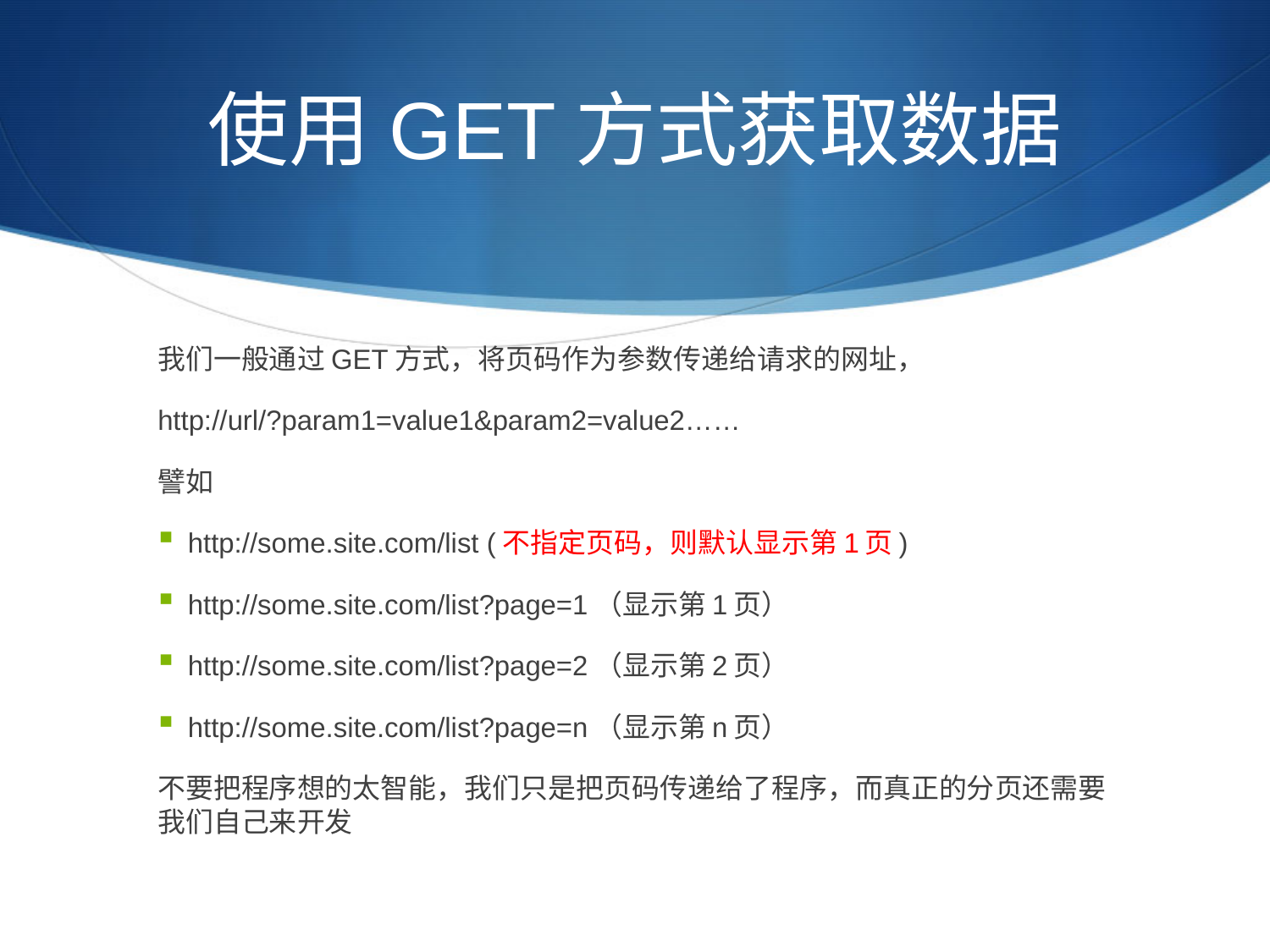

# 使用GET方式获取数据
我们一般通过GET方式，将页码作为参数传递给请求的网址，
http://url/?param1=value1&param2=value2……
譬如
http://some.site.com/list (不指定页码，则默认显示第1页)
http://some.site.com/list?page=1（显示第1页）
http://some.site.com/list?page=2（显示第2页）
http://some.site.com/list?page=n（显示第n页）
不要把程序想的太智能，我们只是把页码传递给了程序，而真正的分页还需要我们自己来开发